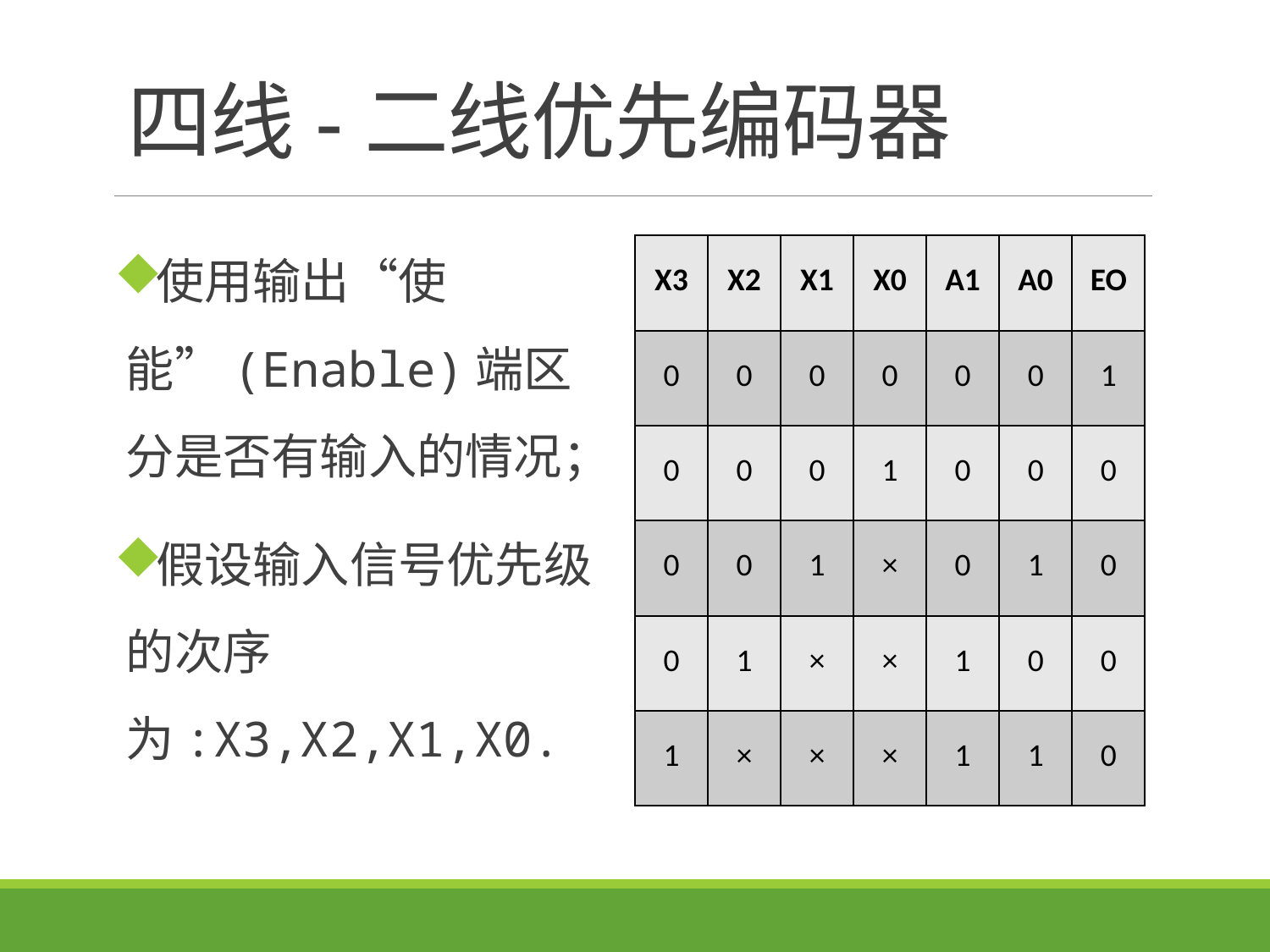

# 四线-二线优先编码器
使用输出“使能”(Enable)端区分是否有输入的情况；
假设输入信号优先级的次序为:X3,X2,X1,X0.
| X3 | X2 | X1 | X0 | A1 | A0 | EO |
| --- | --- | --- | --- | --- | --- | --- |
| 0 | 0 | 0 | 0 | 0 | 0 | 1 |
| 0 | 0 | 0 | 1 | 0 | 0 | 0 |
| 0 | 0 | 1 | × | 0 | 1 | 0 |
| 0 | 1 | × | × | 1 | 0 | 0 |
| 1 | × | × | × | 1 | 1 | 0 |